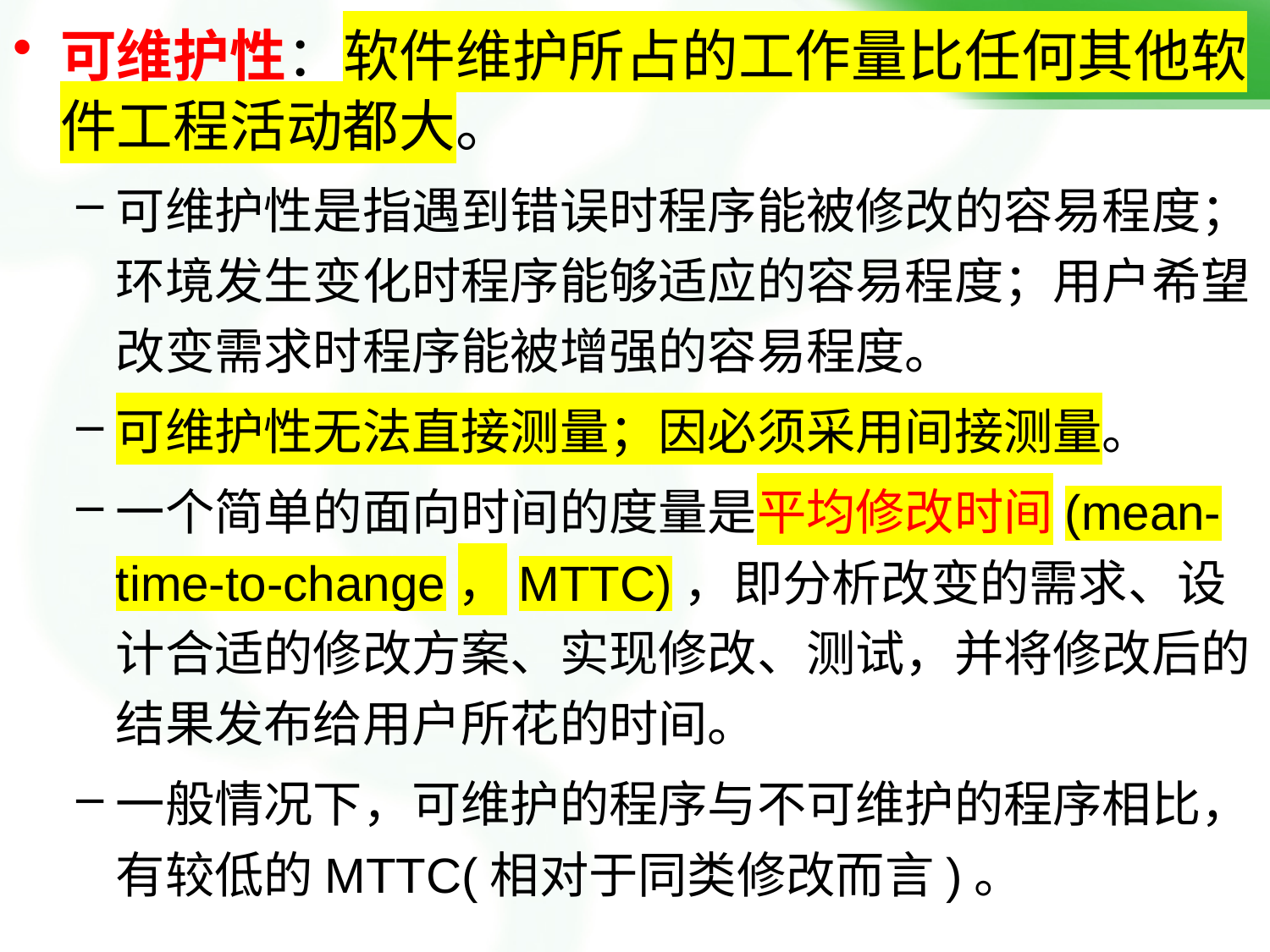

可维护性：软件维护所占的工作量比任何其他软件工程活动都大。
可维护性是指遇到错误时程序能被修改的容易程度；环境发生变化时程序能够适应的容易程度；用户希望改变需求时程序能被增强的容易程度。
可维护性无法直接测量；因必须采用间接测量。
一个简单的面向时间的度量是平均修改时间(mean-time-to-change，MTTC)，即分析改变的需求、设计合适的修改方案、实现修改、测试，并将修改后的结果发布给用户所花的时间。
一般情况下，可维护的程序与不可维护的程序相比，有较低的MTTC(相对于同类修改而言)。